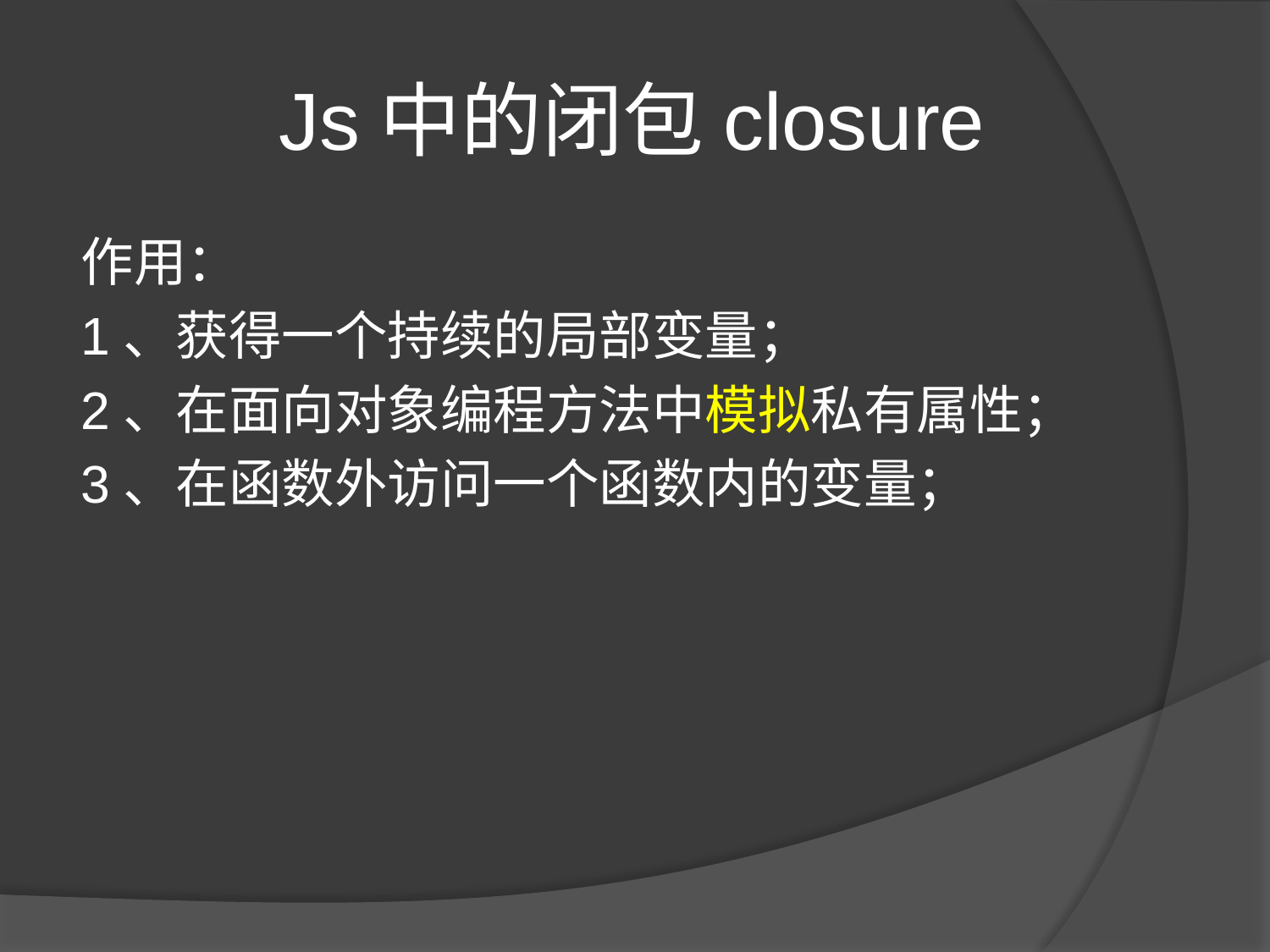

# Js中的闭包closure
作用：
1、获得一个持续的局部变量；
2、在面向对象编程方法中模拟私有属性；
3、在函数外访问一个函数内的变量；